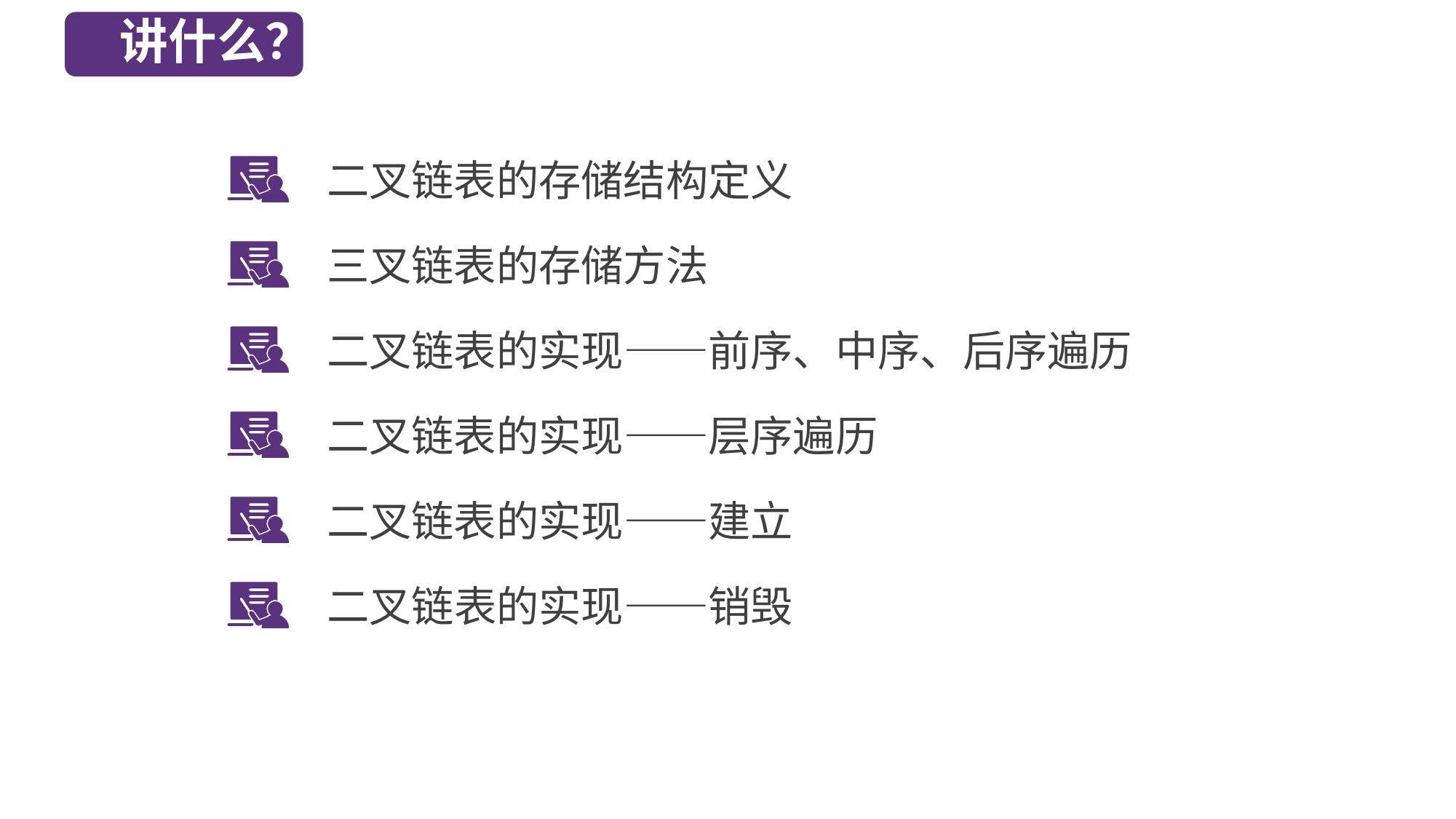

讲什么？

二叉链表的存储结构定义

三叉链表的存储方法

二叉链表的实现——前序、中序、后序遍历

二叉链表的实现——层序遍历

二叉链表的实现——建立

二叉链表的实现——销毁